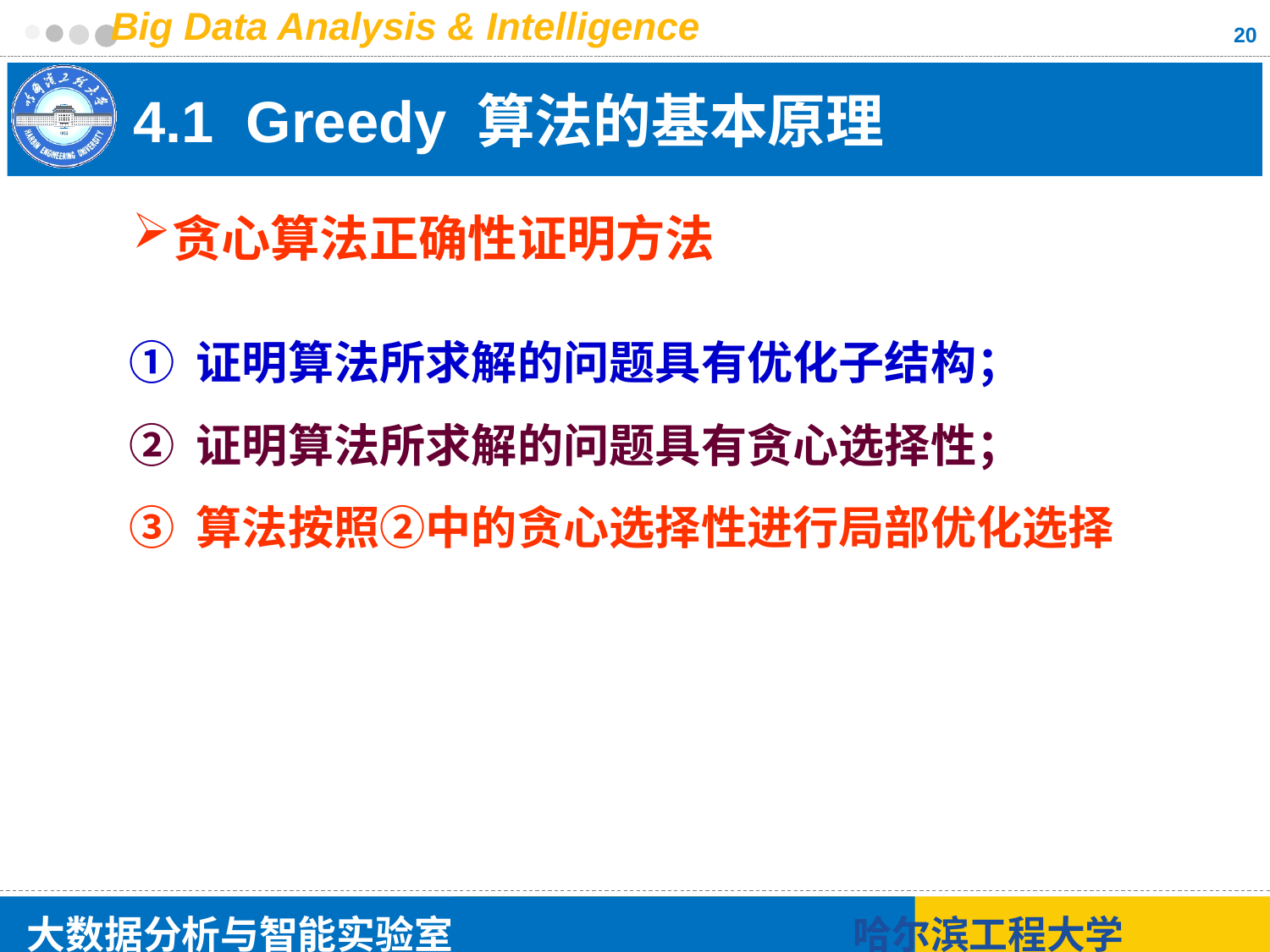

20
# 4.1  Greedy 算法的基本原理
贪心算法正确性证明方法
① 证明算法所求解的问题具有优化子结构；
② 证明算法所求解的问题具有贪心选择性；
③ 算法按照②中的贪心选择性进行局部优化选择